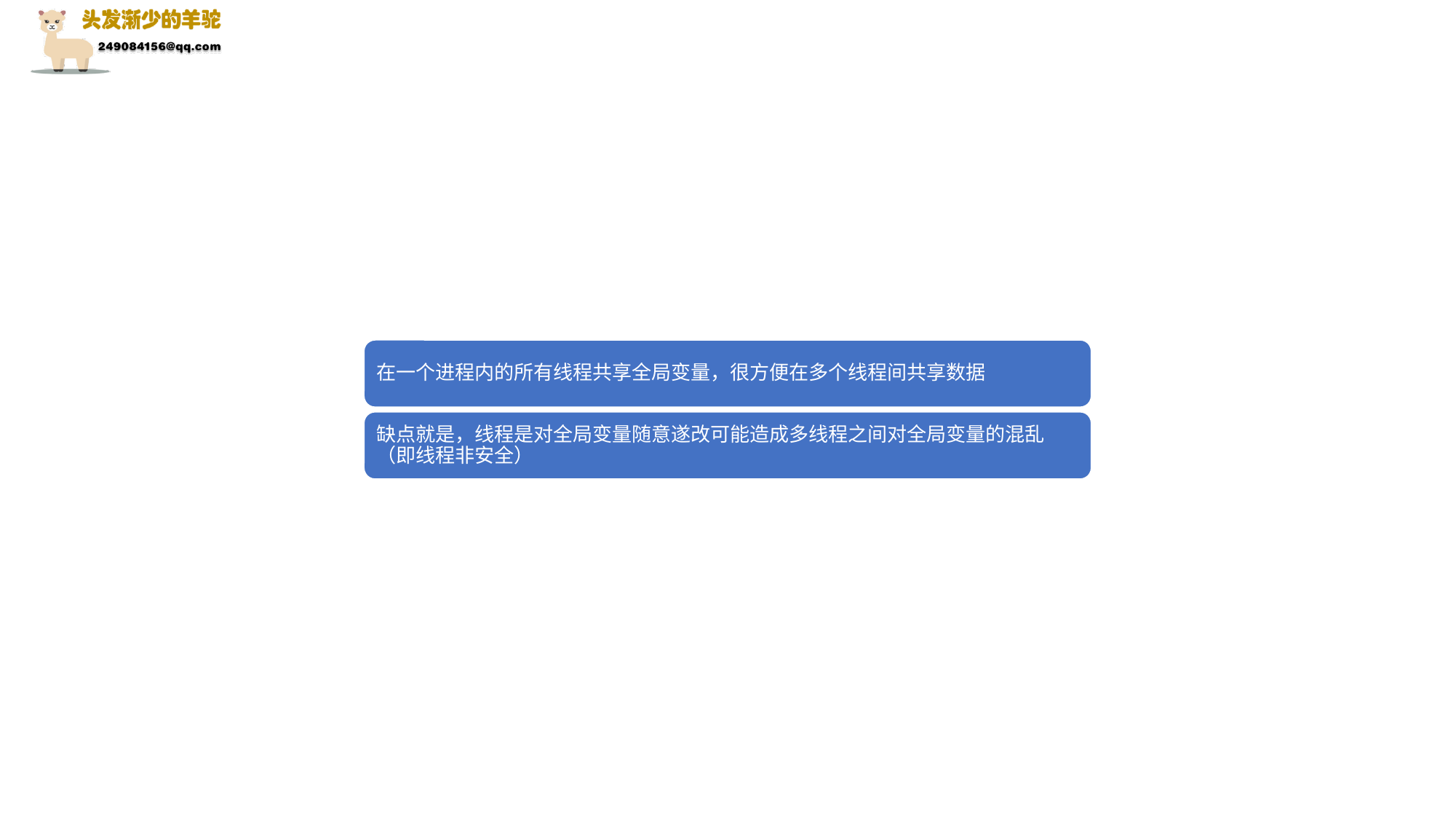

在一个进程内的所有线程共享全局变量，很方便在多个线程间共享数据
缺点就是，线程是对全局变量随意遂改可能造成多线程之间对全局变量的混乱（即线程非安全）